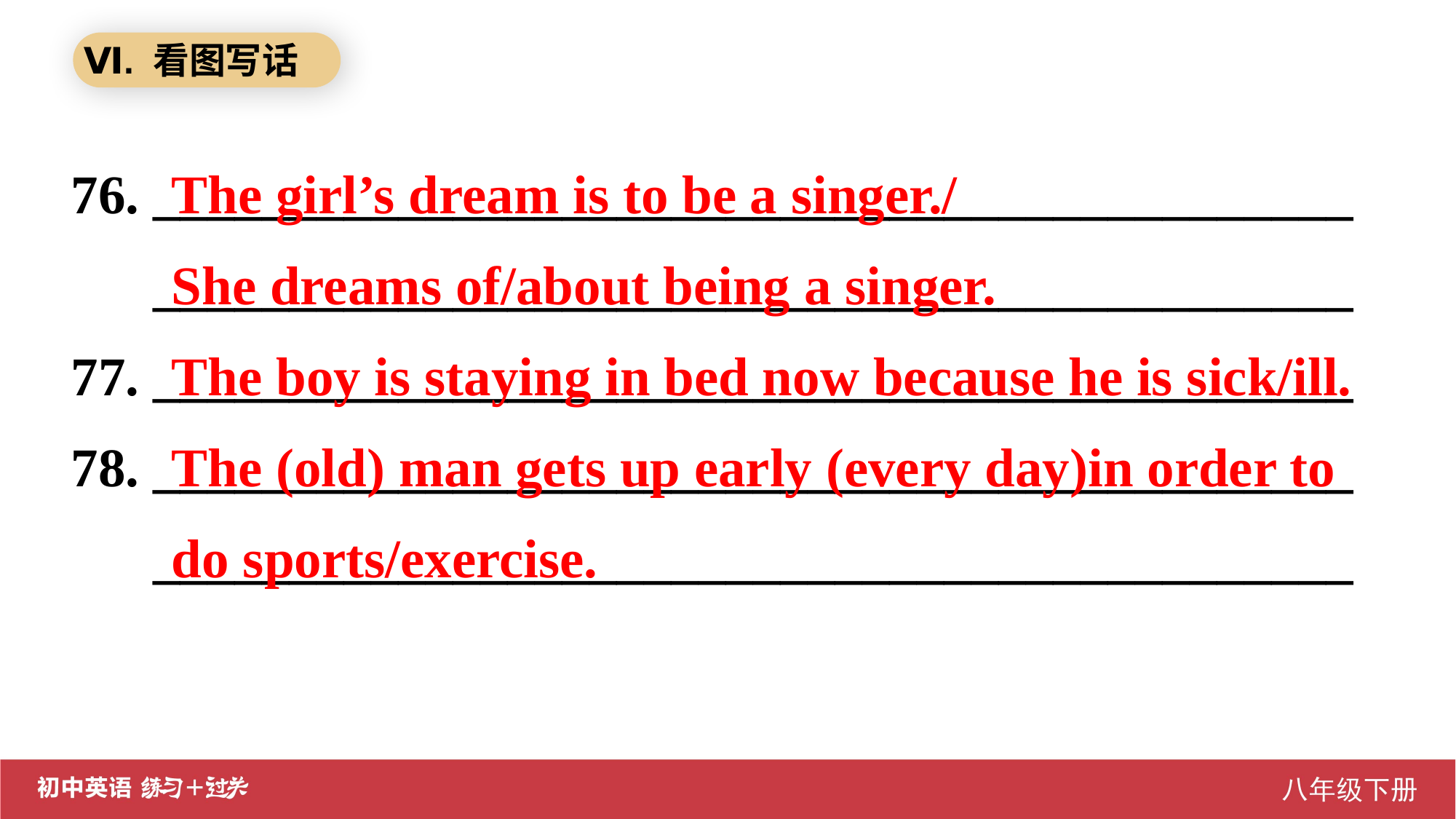

Ⅵ. 看图写话
76. ____________________________________________
      ____________________________________________
77. ____________________________________________
78. ____________________________________________
      ____________________________________________

The girl’s dream is to be a singer./
She dreams of/about being a singer.
The boy is staying in bed now because he is sick/ill.
The (old) man gets up early (every day)in order to do sports/exercise.